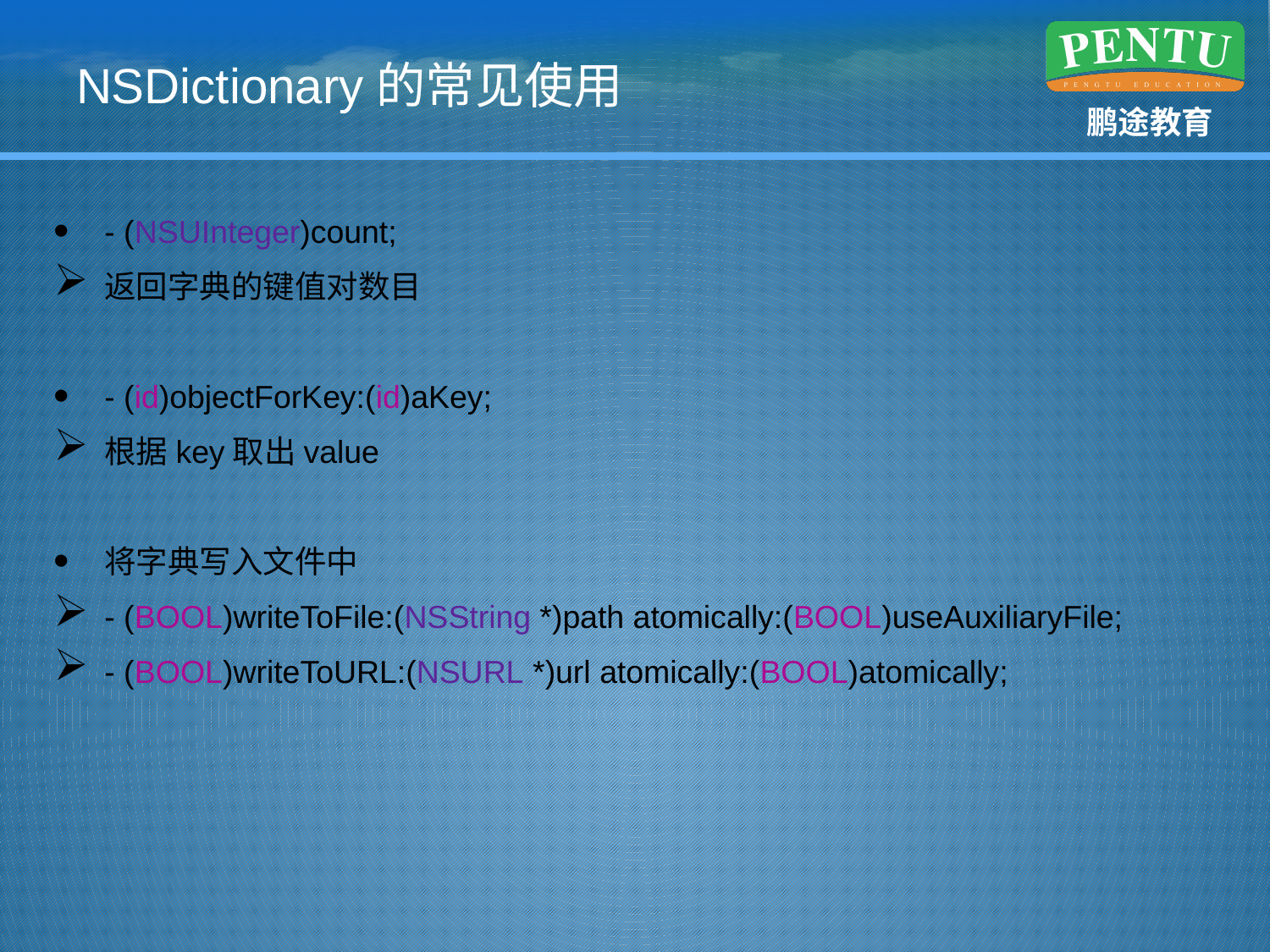

# NSDictionary的常见使用
- (NSUInteger)count;
返回字典的键值对数目

- (id)objectForKey:(id)aKey;
根据key取出value

将字典写入文件中
- (BOOL)writeToFile:(NSString *)path atomically:(BOOL)useAuxiliaryFile;
- (BOOL)writeToURL:(NSURL *)url atomically:(BOOL)atomically;